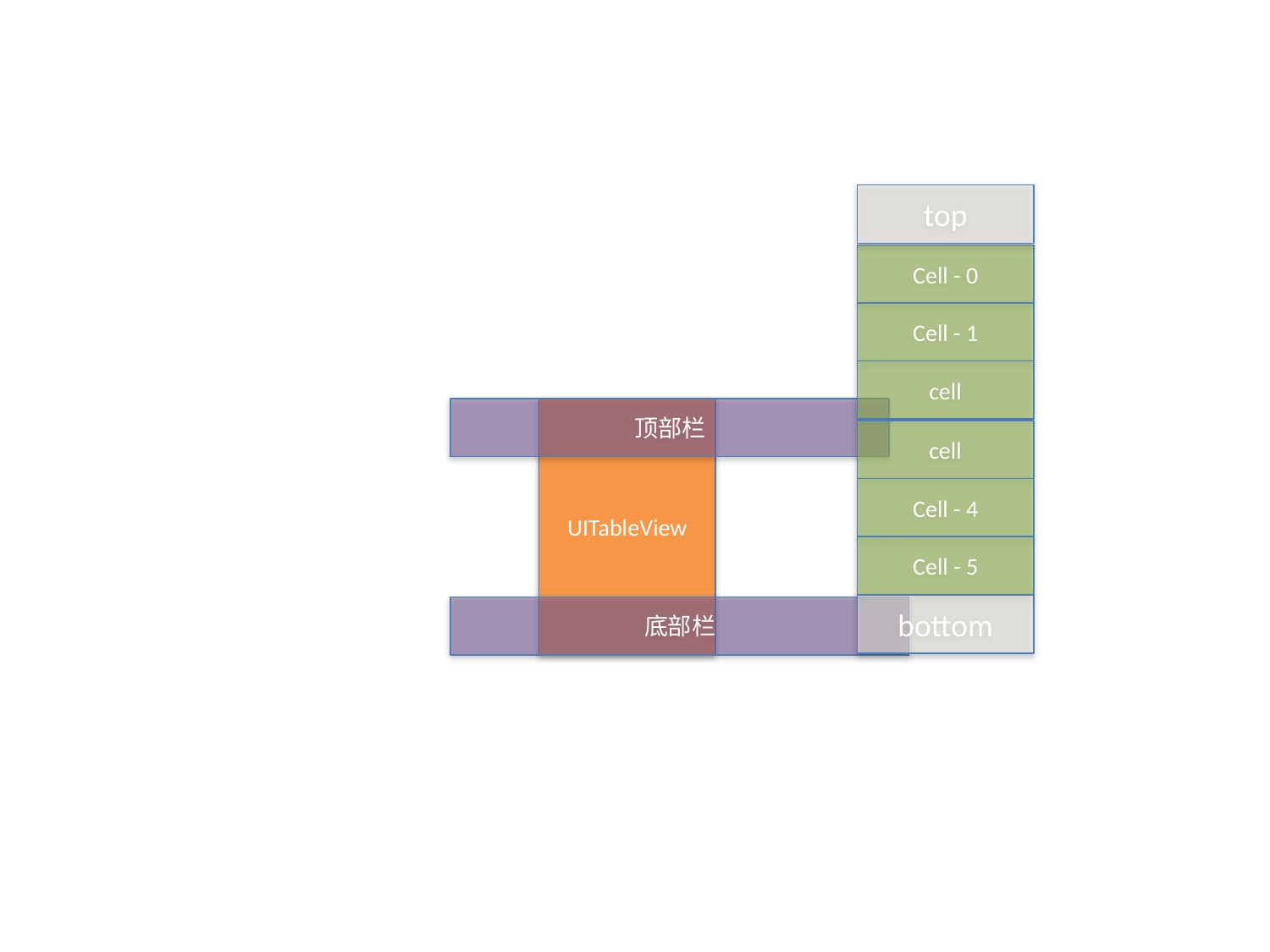

top
Cell - 0
Cell - 1
cell
cell
Cell - 4
Cell - 5
bottom
顶部栏
UITableView
底部栏